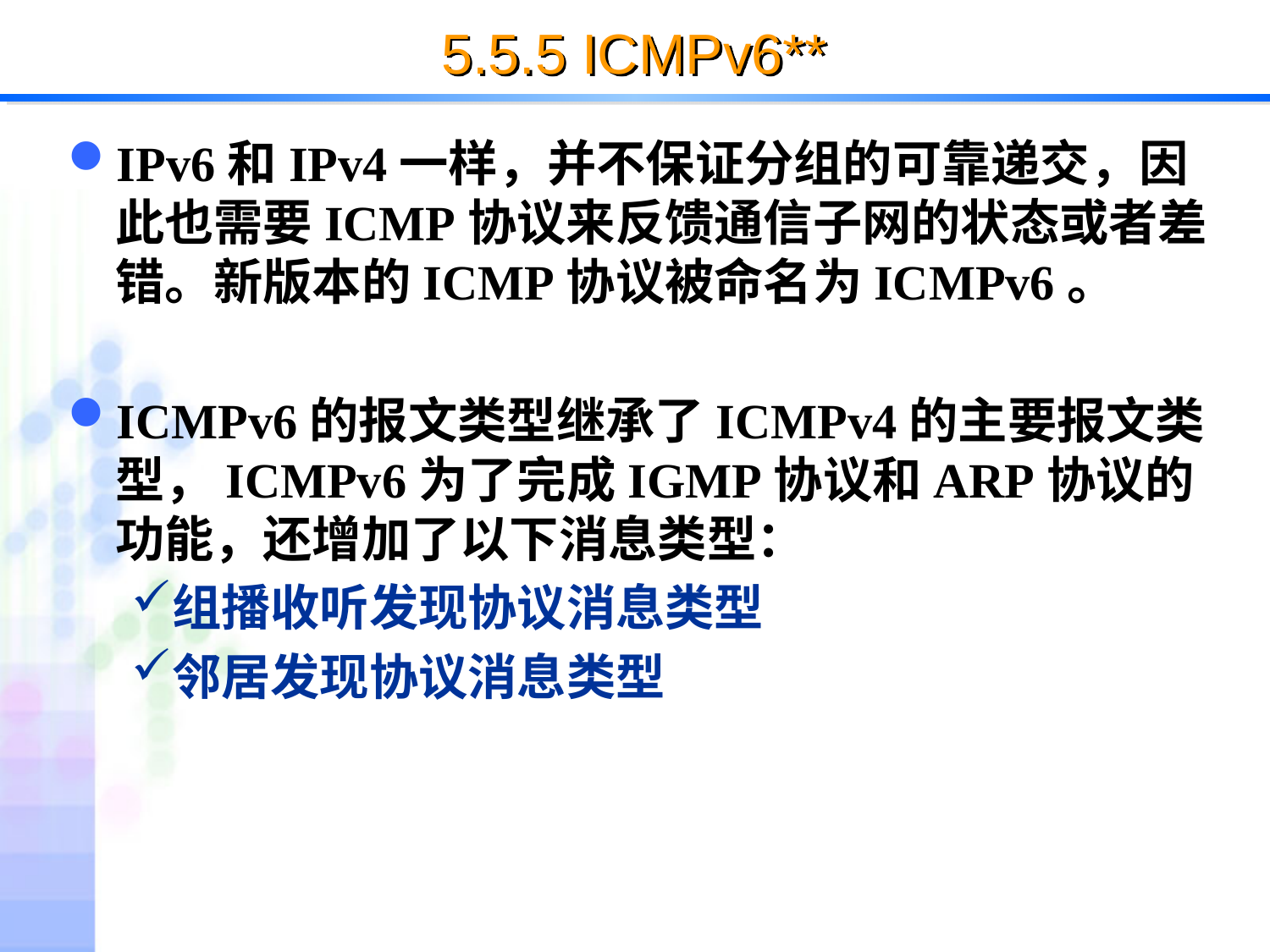

# 5.5.5 ICMPv6**
IPv6和IPv4一样，并不保证分组的可靠递交，因此也需要ICMP协议来反馈通信子网的状态或者差错。新版本的ICMP协议被命名为ICMPv6。

ICMPv6的报文类型继承了ICMPv4的主要报文类型，ICMPv6为了完成IGMP协议和ARP协议的功能，还增加了以下消息类型：
组播收听发现协议消息类型
邻居发现协议消息类型